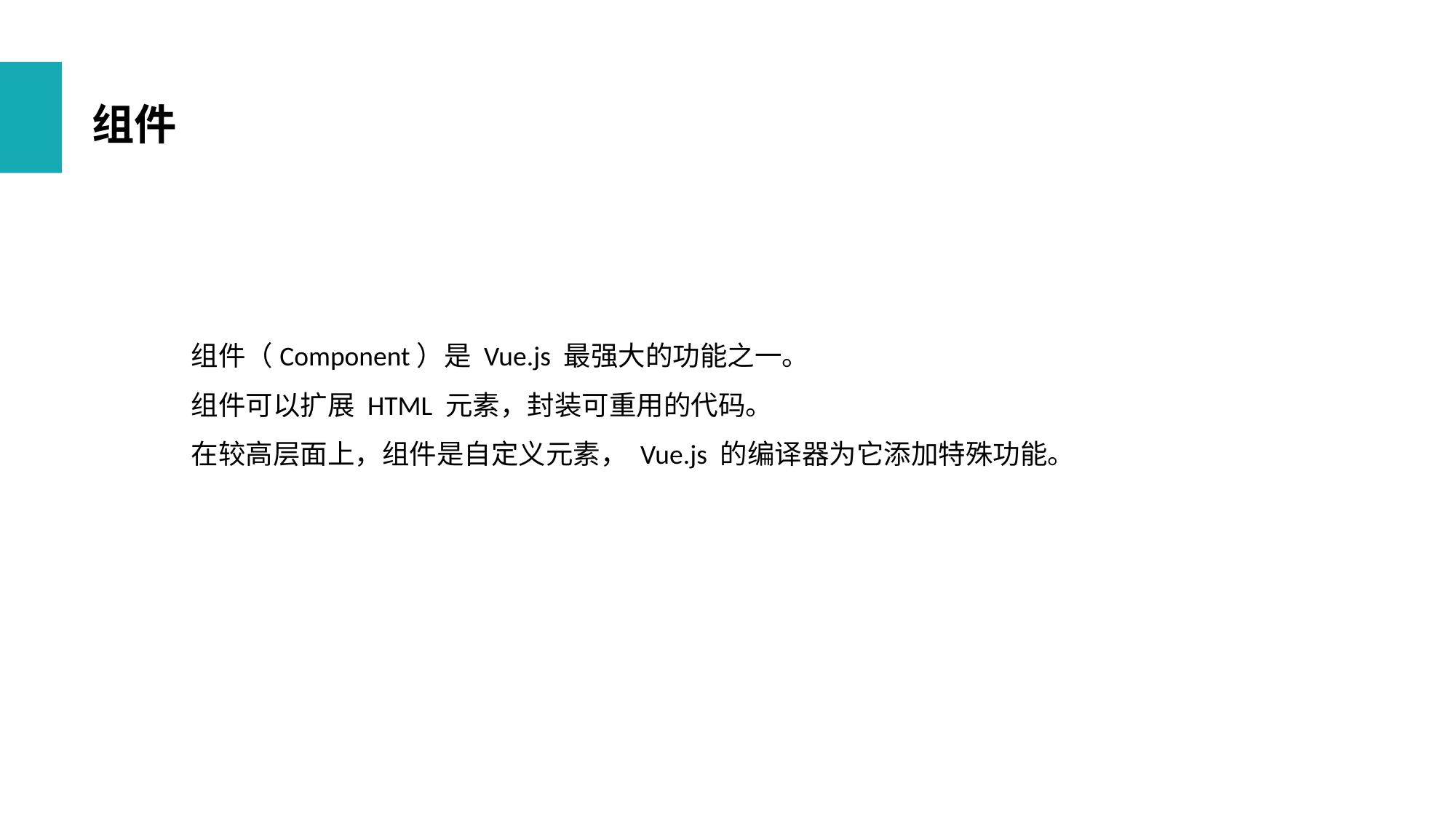

组件
组件（Component）是 Vue.js 最强大的功能之一。
组件可以扩展 HTML 元素，封装可重用的代码。
在较高层面上，组件是自定义元素， Vue.js 的编译器为它添加特殊功能。